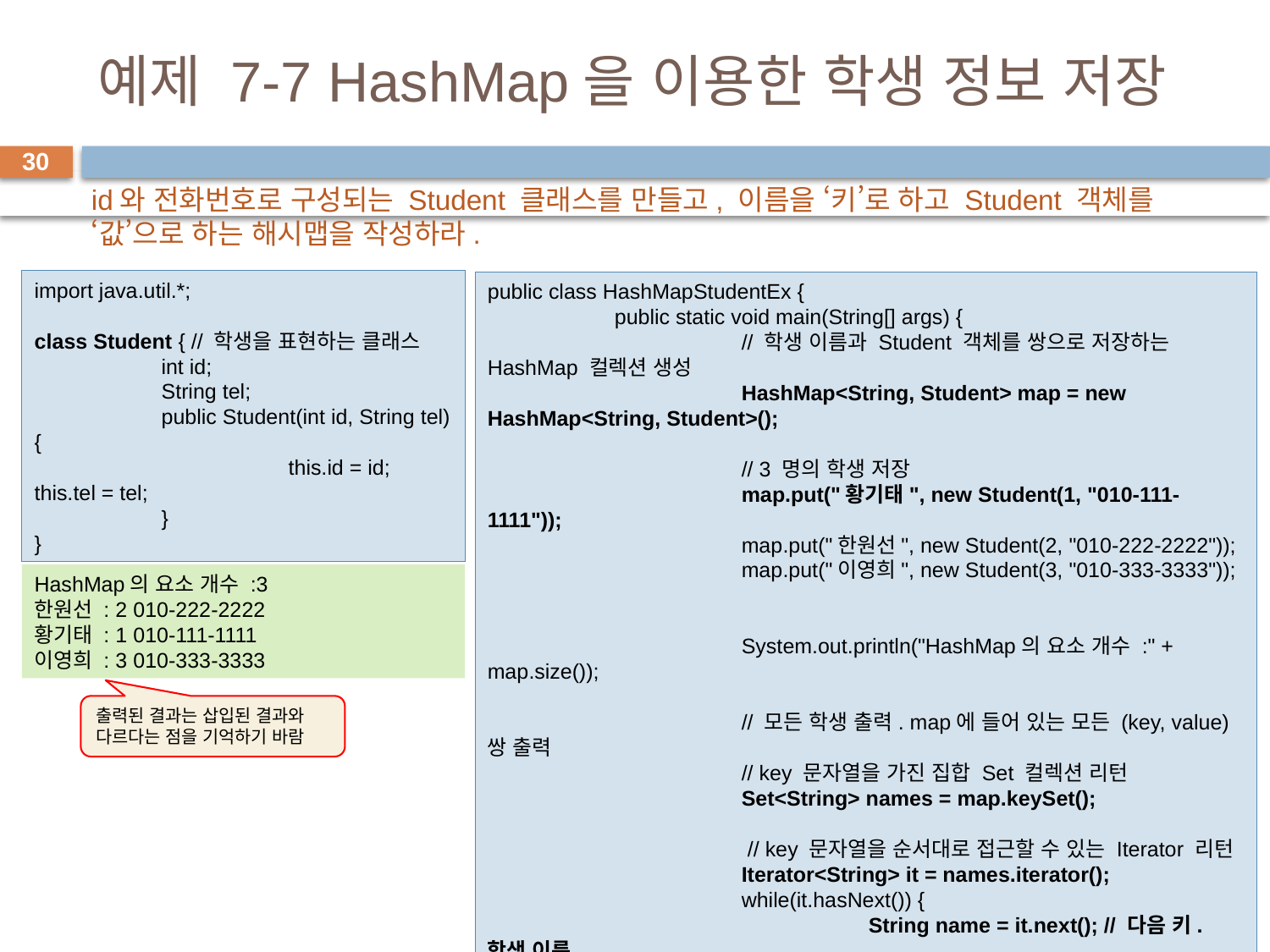

# 예제 7-7 HashMap을 이용한 학생 정보 저장
30
id와 전화번호로 구성되는 Student 클래스를 만들고, 이름을 ‘키’로 하고 Student 객체를 ‘값’으로 하는 해시맵을 작성하라.
import java.util.*;

class Student { // 학생을 표현하는 클래스
	int id;
	String tel;
	public Student(int id, String tel) {
		this.id = id; this.tel = tel;
	}
}
public class HashMapStudentEx {
	public static void main(String[] args) {
		// 학생 이름과 Student 객체를 쌍으로 저장하는 HashMap 컬렉션 생성
		HashMap<String, Student> map = new HashMap<String, Student>();

		// 3 명의 학생 저장
		map.put("황기태", new Student(1, "010-111-1111"));
		map.put("한원선", new Student(2, "010-222-2222"));
		map.put("이영희", new Student(3, "010-333-3333"));

		System.out.println("HashMap의 요소 개수 :" + map.size());

		// 모든 학생 출력. map에 들어 있는 모든 (key, value) 쌍 출력
		// key 문자열을 가진 집합 Set 컬렉션 리턴
		Set<String> names = map.keySet();

		 // key 문자열을 순서대로 접근할 수 있는 Iterator 리턴
 		Iterator<String> it = names.iterator();
		while(it.hasNext()) {
			String name = it.next(); // 다음 키. 학생 이름
			Student student = map.get(name);
			System.out.println(name + " : " + student.id + " " + student.tel);
		}
	}
}
HashMap의 요소 개수 :3
한원선 : 2 010-222-2222
황기태 : 1 010-111-1111
이영희 : 3 010-333-3333
출력된 결과는 삽입된 결과와 다르다는 점을 기억하기 바람